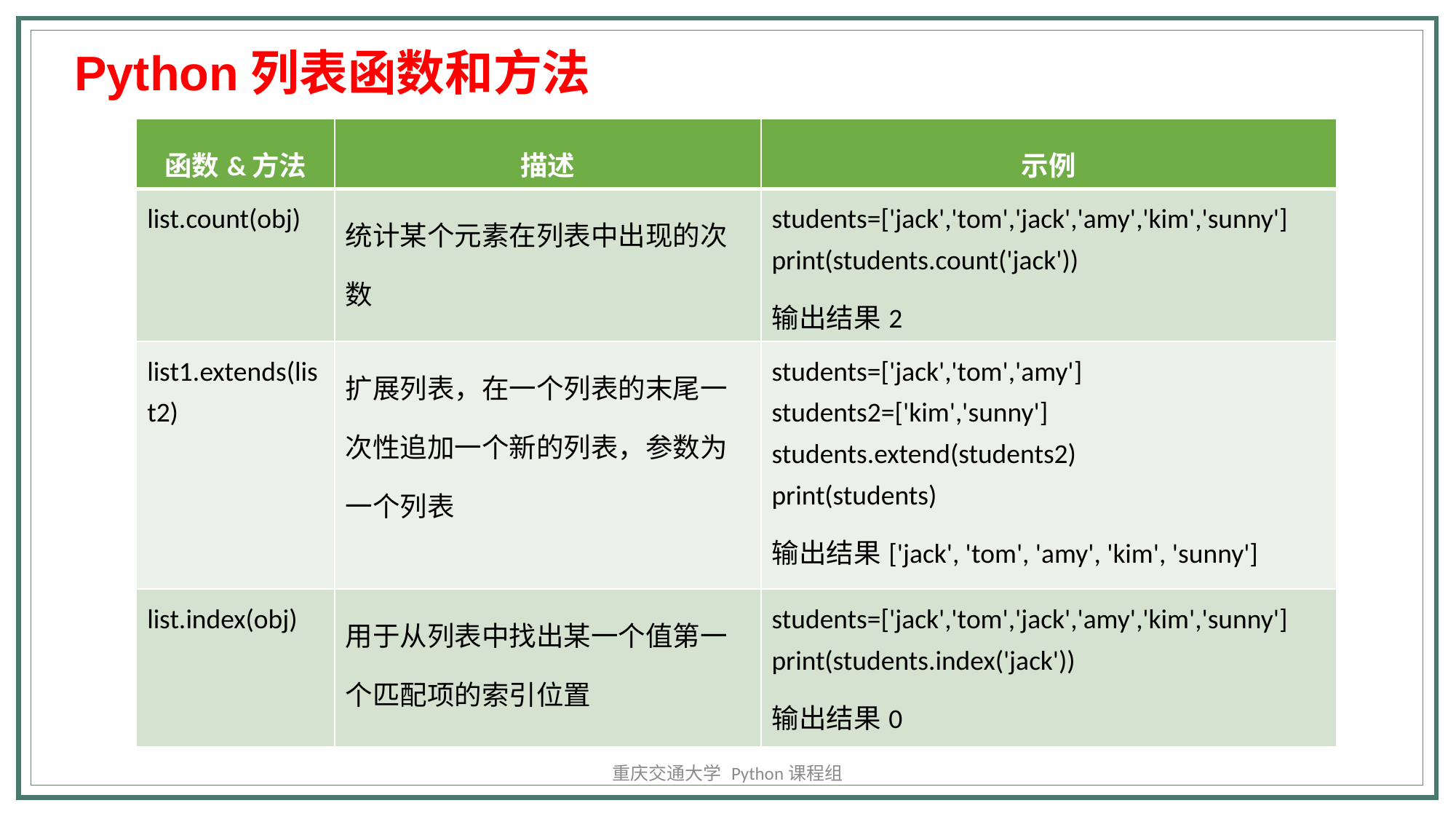

Python列表函数和方法
| 函数&方法 | 描述 | 示例 |
| --- | --- | --- |
| list.count(obj) | 统计某个元素在列表中出现的次数 | students=['jack','tom','jack','amy','kim','sunny'] print(students.count('jack')) 输出结果2 |
| list1.extends(list2) | 扩展列表，在一个列表的末尾一次性追加一个新的列表，参数为一个列表 | students=['jack','tom','amy'] students2=['kim','sunny'] students.extend(students2) print(students) 输出结果['jack', 'tom', 'amy', 'kim', 'sunny'] |
| list.index(obj) | 用于从列表中找出某一个值第一个匹配项的索引位置 | students=['jack','tom','jack','amy','kim','sunny'] print(students.index('jack')) 输出结果0 |
重庆交通大学 Python课程组